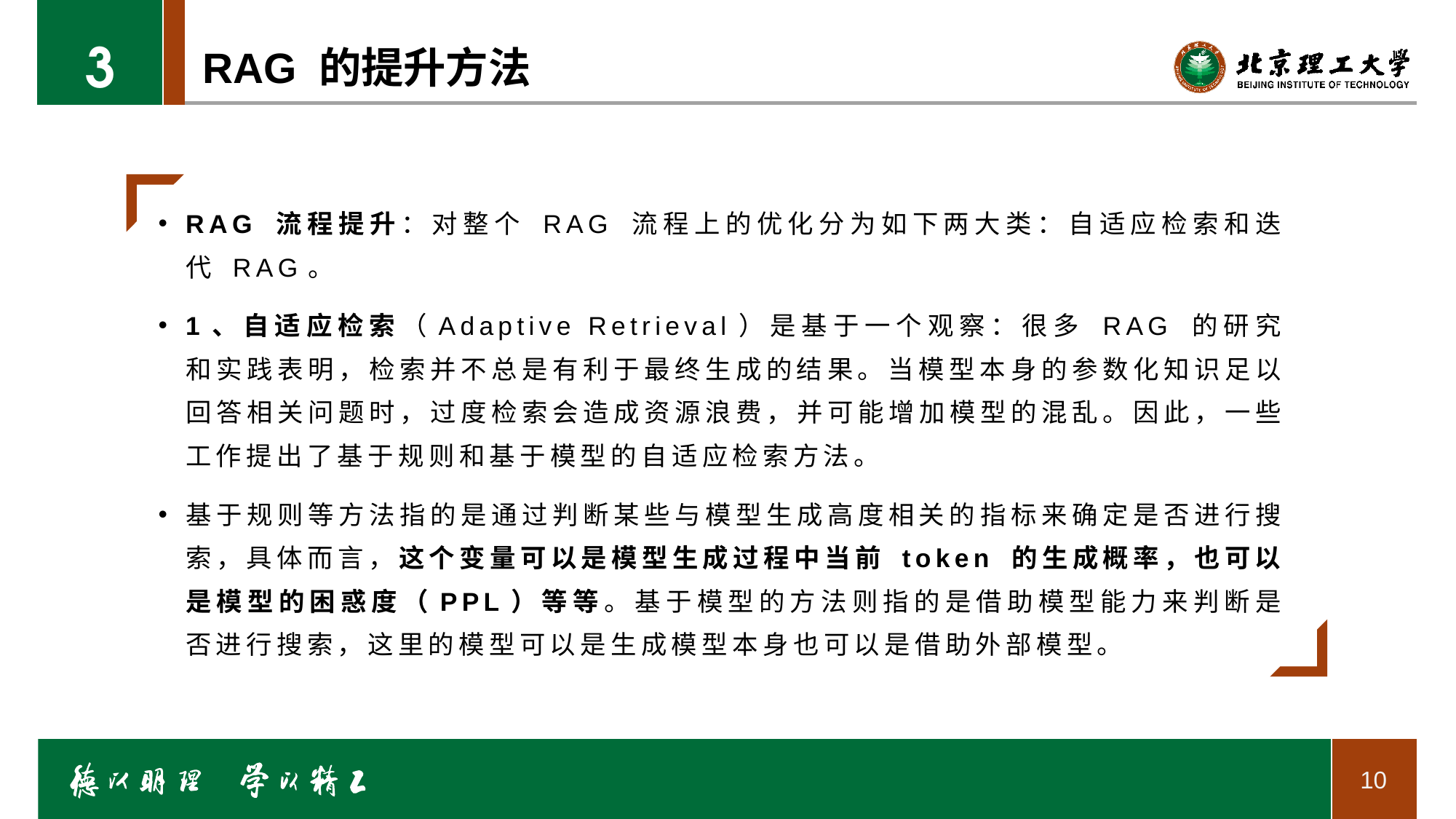

3
# RAG 的提升方法

RAG 流程提升：对整个 RAG 流程上的优化分为如下两大类：自适应检索和迭代 RAG。
1、自适应检索（Adaptive Retrieval）是基于一个观察：很多 RAG 的研究和实践表明，检索并不总是有利于最终生成的结果。当模型本身的参数化知识足以回答相关问题时，过度检索会造成资源浪费，并可能增加模型的混乱。因此，一些工作提出了基于规则和基于模型的自适应检索方法。
基于规则等方法指的是通过判断某些与模型生成高度相关的指标来确定是否进行搜索，具体而言，这个变量可以是模型生成过程中当前 token 的生成概率，也可以是模型的困惑度（PPL）等等。基于模型的方法则指的是借助模型能力来判断是否进行搜索，这里的模型可以是生成模型本身也可以是借助外部模型。